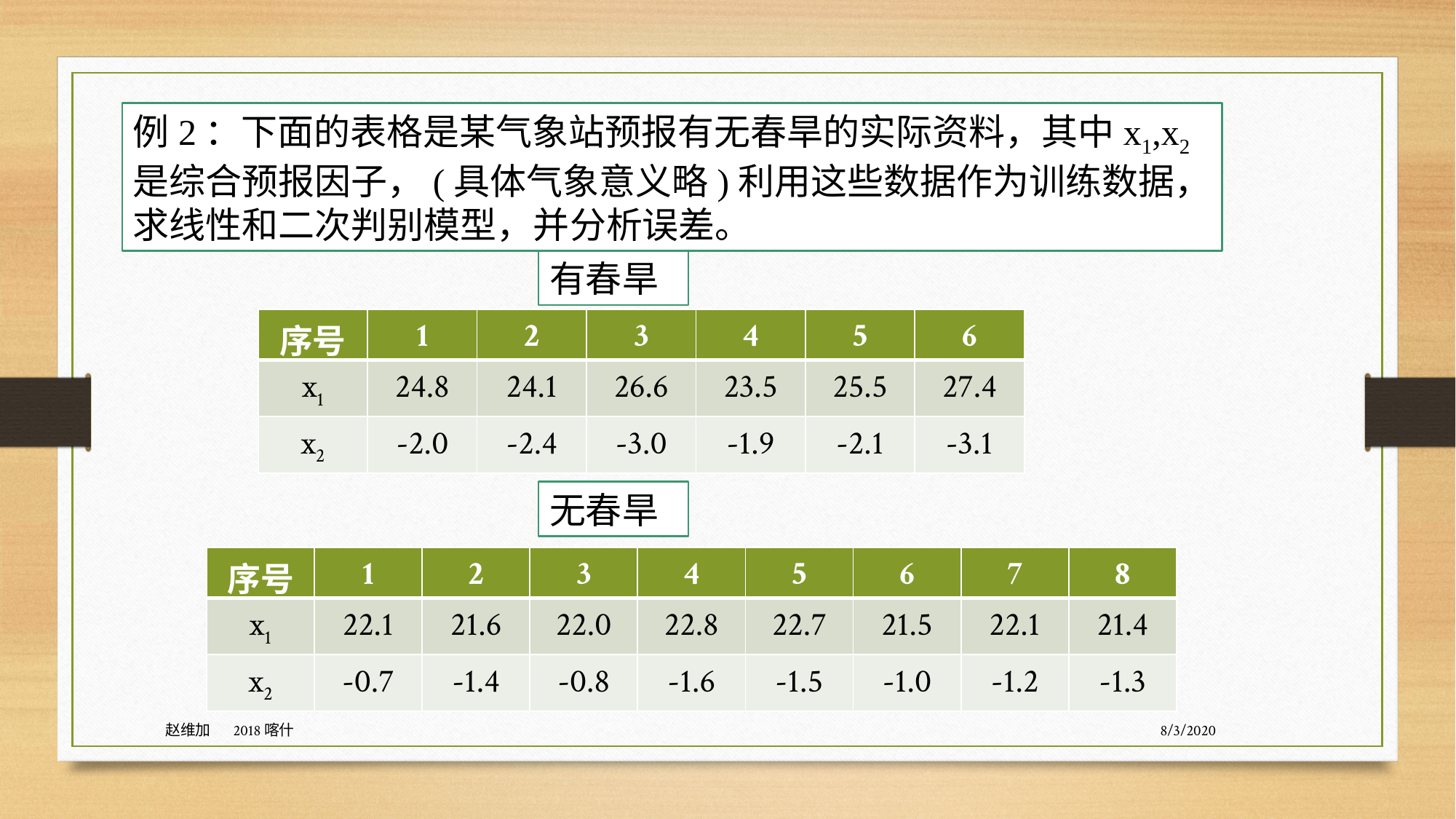

例2：下面的表格是某气象站预报有无春旱的实际资料，其中x1,x2是综合预报因子，(具体气象意义略)利用这些数据作为训练数据，求线性和二次判别模型，并分析误差。
有春旱
| 序号 | 1 | 2 | 3 | 4 | 5 | 6 |
| --- | --- | --- | --- | --- | --- | --- |
| x1 | 24.8 | 24.1 | 26.6 | 23.5 | 25.5 | 27.4 |
| x2 | -2.0 | -2.4 | -3.0 | -1.9 | -2.1 | -3.1 |
无春旱
| 序号 | 1 | 2 | 3 | 4 | 5 | 6 | 7 | 8 |
| --- | --- | --- | --- | --- | --- | --- | --- | --- |
| x1 | 22.1 | 21.6 | 22.0 | 22.8 | 22.7 | 21.5 | 22.1 | 21.4 |
| x2 | -0.7 | -1.4 | -0.8 | -1.6 | -1.5 | -1.0 | -1.2 | -1.3 |
赵维加    2018喀什
8/3/2020